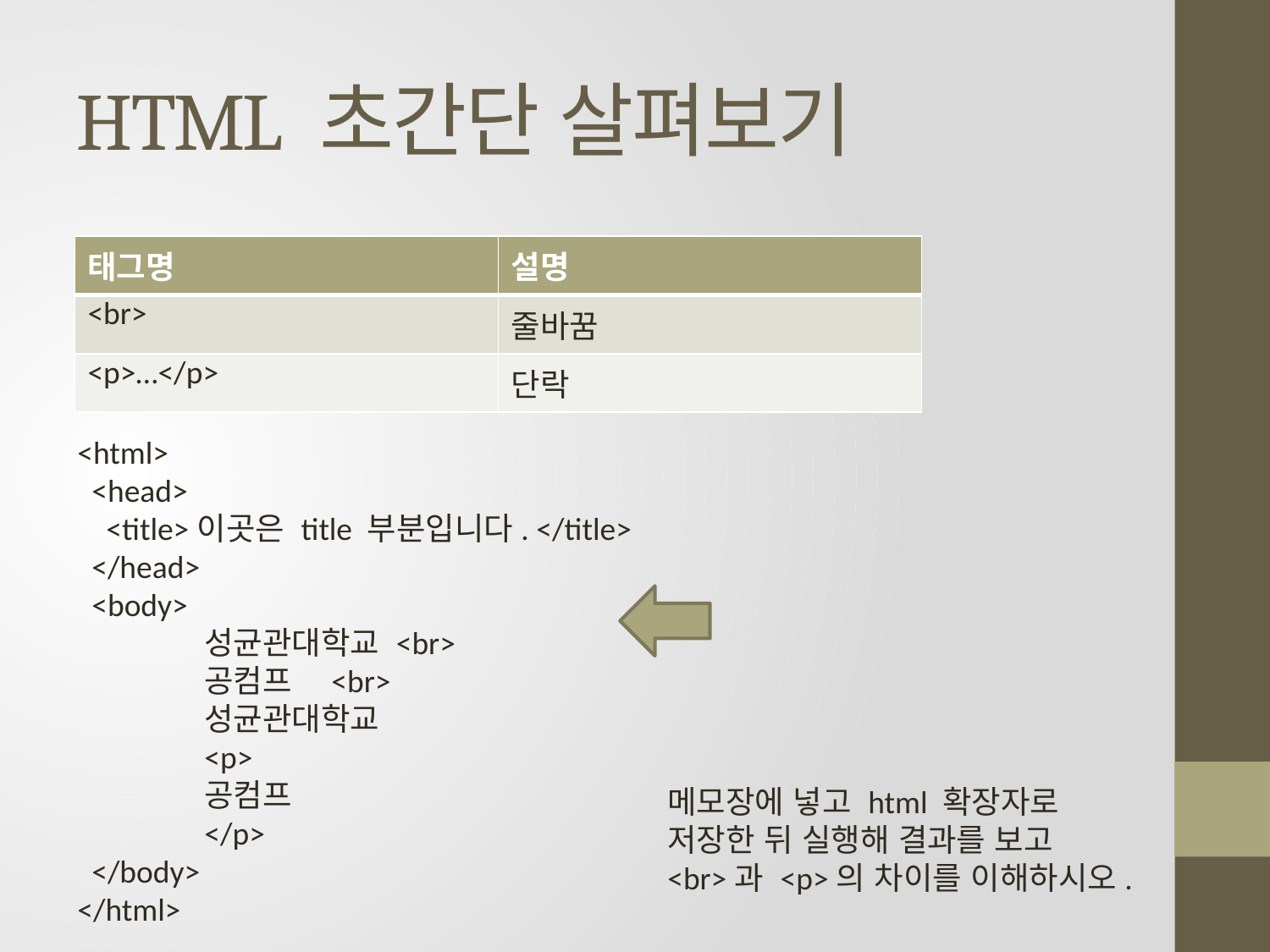

# HTML 초간단 살펴보기
| 태그명 | 설명 |
| --- | --- |
| <br> | 줄바꿈 |
| <p>…</p> | 단락 |
<html>
  <head>
    <title>이곳은 title 부분입니다. </title>
  </head>
  <body>
	성균관대학교 <br>
	공컴프 	<br>
	성균관대학교
	<p>
	공컴프
	</p>
  </body>
</html>

메모장에 넣고 html 확장자로 저장한 뒤 실행해 결과를 보고
<br>과 <p>의 차이를 이해하시오.